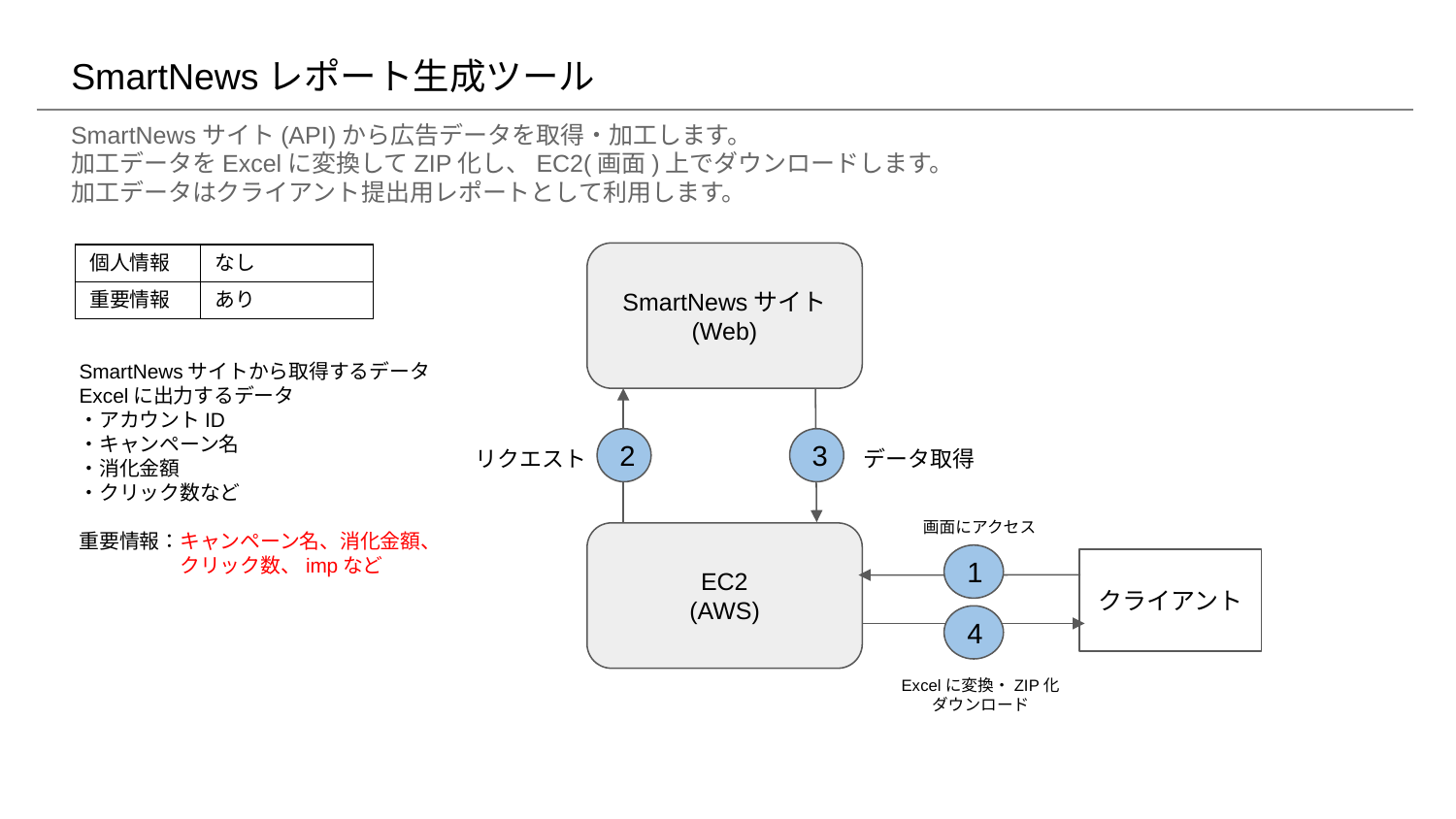

# SmartNewsレポート生成ツール
SmartNewsサイト(API)から広告データを取得・加工します。
加工データをExcelに変換してZIP化し、EC2(画面)上でダウンロードします。
加工データはクライアント提出用レポートとして利用します。
SmartNewsサイト
(Web)
| 個人情報 | なし |
| --- | --- |
| 重要情報 | あり |
SmartNewsサイトから取得するデータ
Excelに出力するデータ
・アカウントID
・キャンペーン名
・消化金額
・クリック数など

重要情報：キャンペーン名、消化金額、
　　　　　クリック数、impなど
2
3
リクエスト
データ取得
画面にアクセス
EC2
(AWS)
1
クライアント
4
Excelに変換・ZIP化
ダウンロード